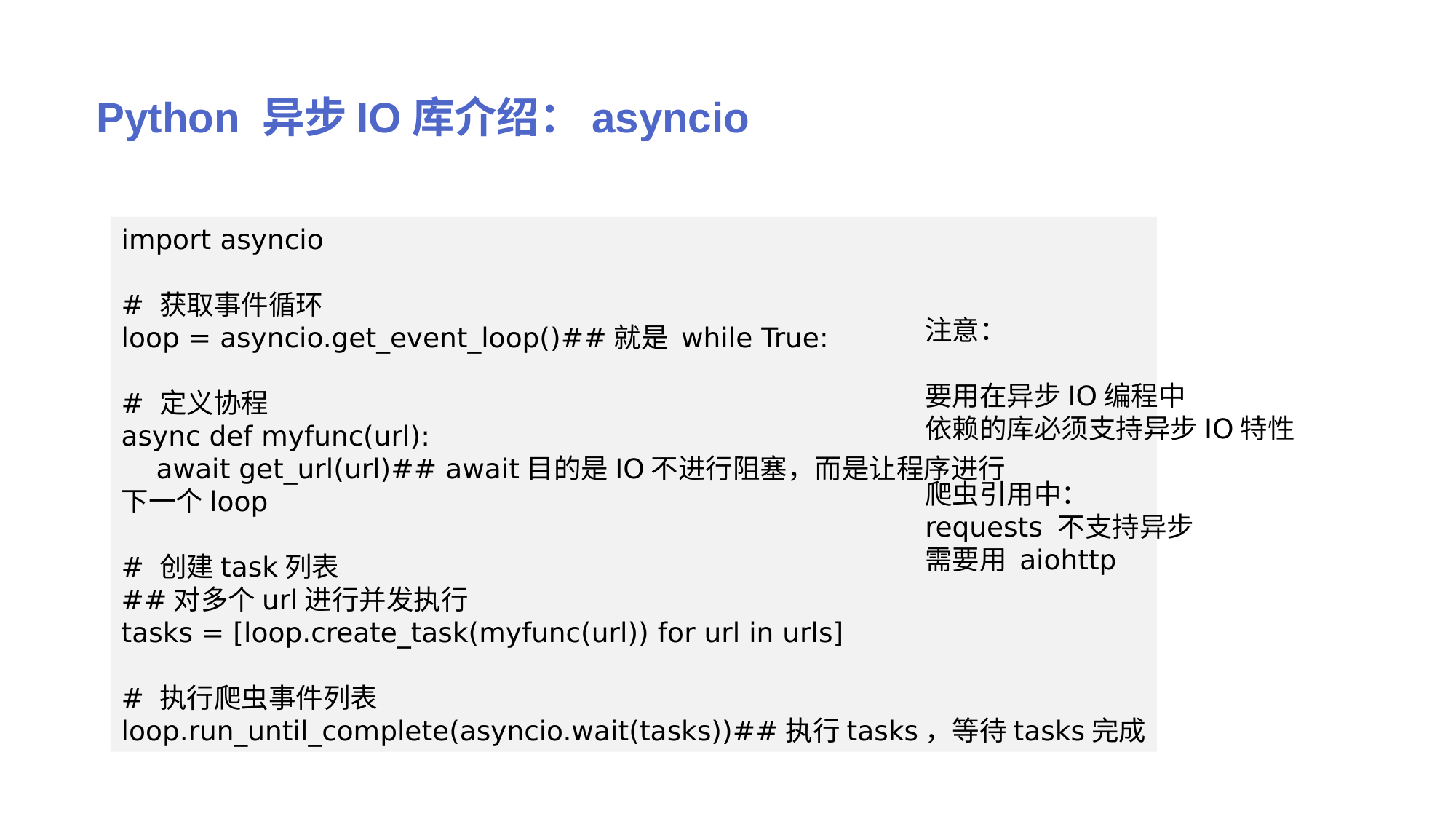

Python 异步IO库介绍：asyncio
import asyncio

# 获取事件循环
loop = asyncio.get_event_loop()##就是 while True:

# 定义协程
async def myfunc(url):
    await get_url(url)## await目的是IO不进行阻塞，而是让程序进行
下一个loop

# 创建task列表
##对多个url进行并发执行
tasks = [loop.create_task(myfunc(url)) for url in urls]

# 执行爬虫事件列表
loop.run_until_complete(asyncio.wait(tasks))##执行tasks，等待tasks完成
注意：

要用在异步IO编程中
依赖的库必须支持异步IO特性

爬虫引用中：
requests 不支持异步
需要用 aiohttp